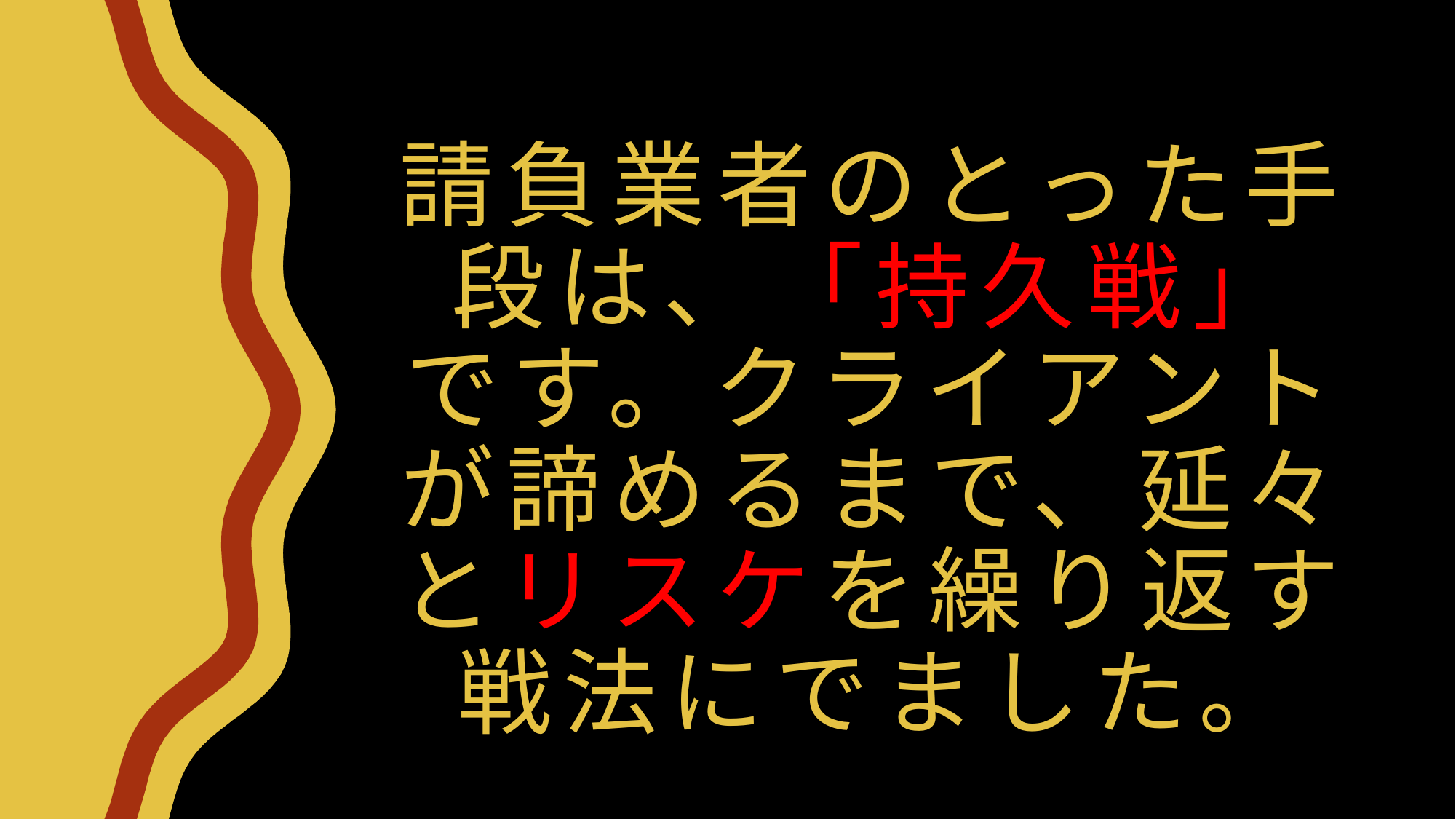

# 請負業者のとった手段は、「持久戦」 です。クライアントが諦めるまで、延々とリスケを繰り返す戦法にでました。